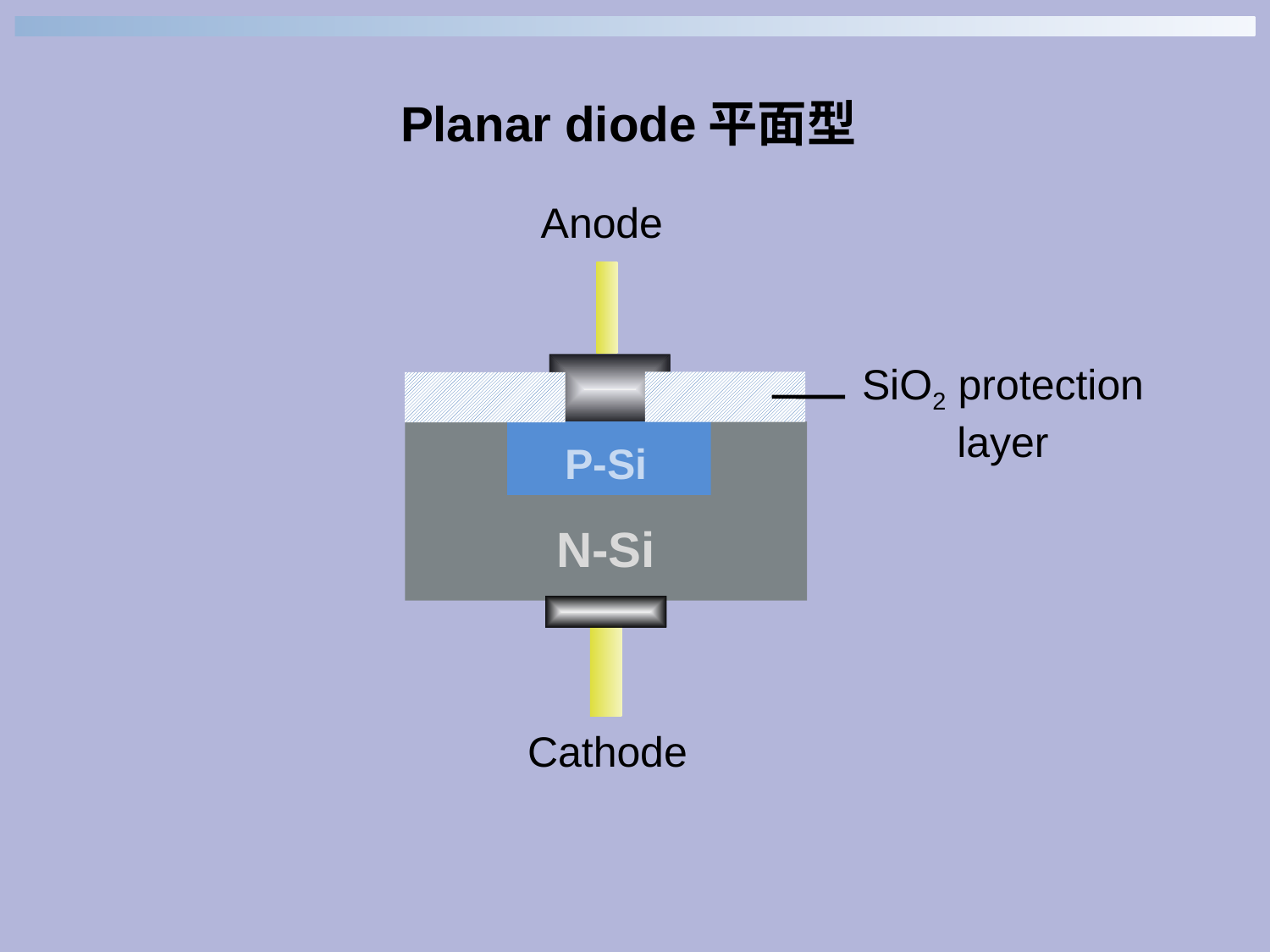

Planar diode平面型
Anode

N-Si

P-Si
SiO2 protection layer

Cathode